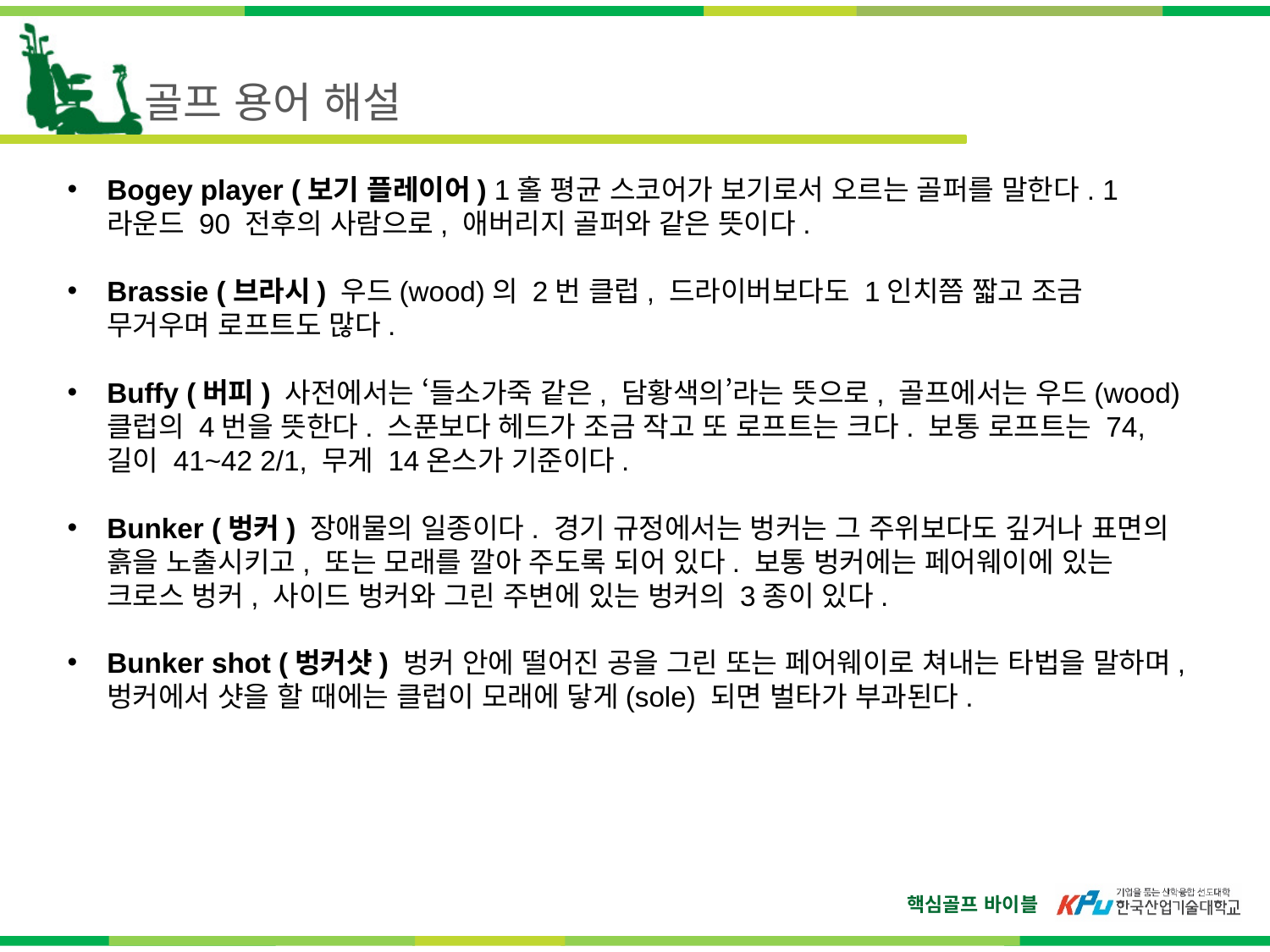

골프 용어 해설

Bogey player (보기 플레이어) 1홀 평균 스코어가 보기로서 오르는 골퍼를 말한다. 1라운드 90 전후의 사람으로, 애버리지 골퍼와 같은 뜻이다.

Brassie (브라시) 우드(wood)의 2번 클럽, 드라이버보다도 1인치쯤 짧고 조금 무거우며 로프트도 많다.

Buffy (버피) 사전에서는 ‘들소가죽 같은, 담황색의’라는 뜻으로, 골프에서는 우드(wood) 클럽의 4번을 뜻한다. 스푼보다 헤드가 조금 작고 또 로프트는 크다. 보통 로프트는 74, 길이 41~42 2/1, 무게 14온스가 기준이다.

Bunker (벙커) 장애물의 일종이다. 경기 규정에서는 벙커는 그 주위보다도 깊거나 표면의 흙을 노출시키고, 또는 모래를 깔아 주도록 되어 있다. 보통 벙커에는 페어웨이에 있는 크로스 벙커, 사이드 벙커와 그린 주변에 있는 벙커의 3종이 있다.

Bunker shot (벙커샷) 벙커 안에 떨어진 공을 그린 또는 페어웨이로 쳐내는 타법을 말하며, 벙커에서 샷을 할 때에는 클럽이 모래에 닿게(sole) 되면 벌타가 부과된다.